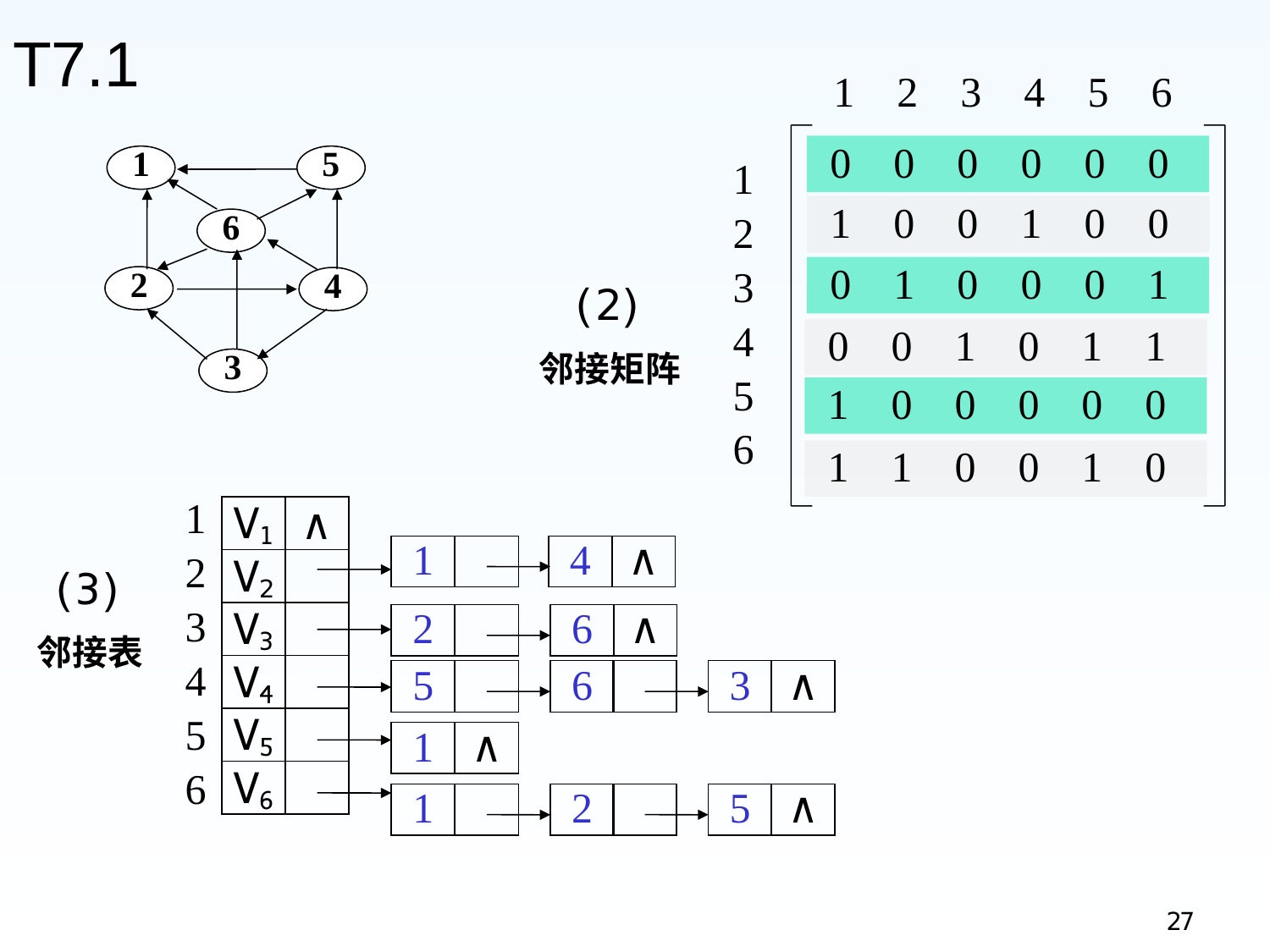

# T7.1
1    2    3    4    5    6
1
2
3
4
5
6

 0    0    0    0    0    0
1
5

6

2
4

3
 1    0    0    1    0    0
 0    1    0    0    0    1
(2)
邻接矩阵
 0    0    1    0    1    1
 1    0    0    0    0    0
 1    1    0    0    1    0
1
2
3
4
5
6
V1

V2
V3
V4
V5
V6

∧
1

4
∧

(3)
邻接表
2

6
∧

5

6

3
∧

1
∧

1

2

5
∧

27